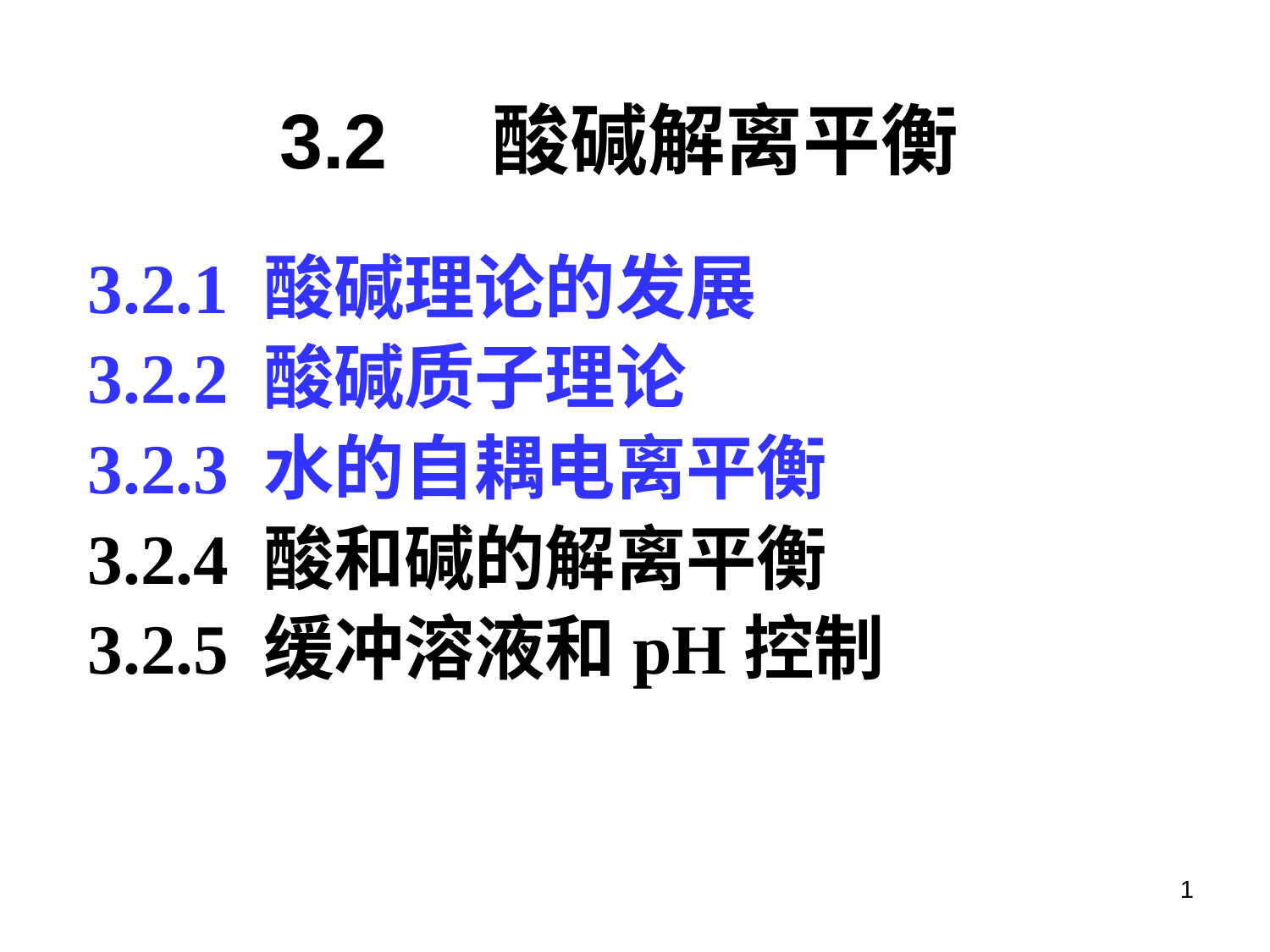

# 3.2    酸碱解离平衡
3.2.1 酸碱理论的发展
3.2.2 酸碱质子理论
3.2.3 水的自耦电离平衡
3.2.4 酸和碱的解离平衡
3.2.5 缓冲溶液和pH控制
1